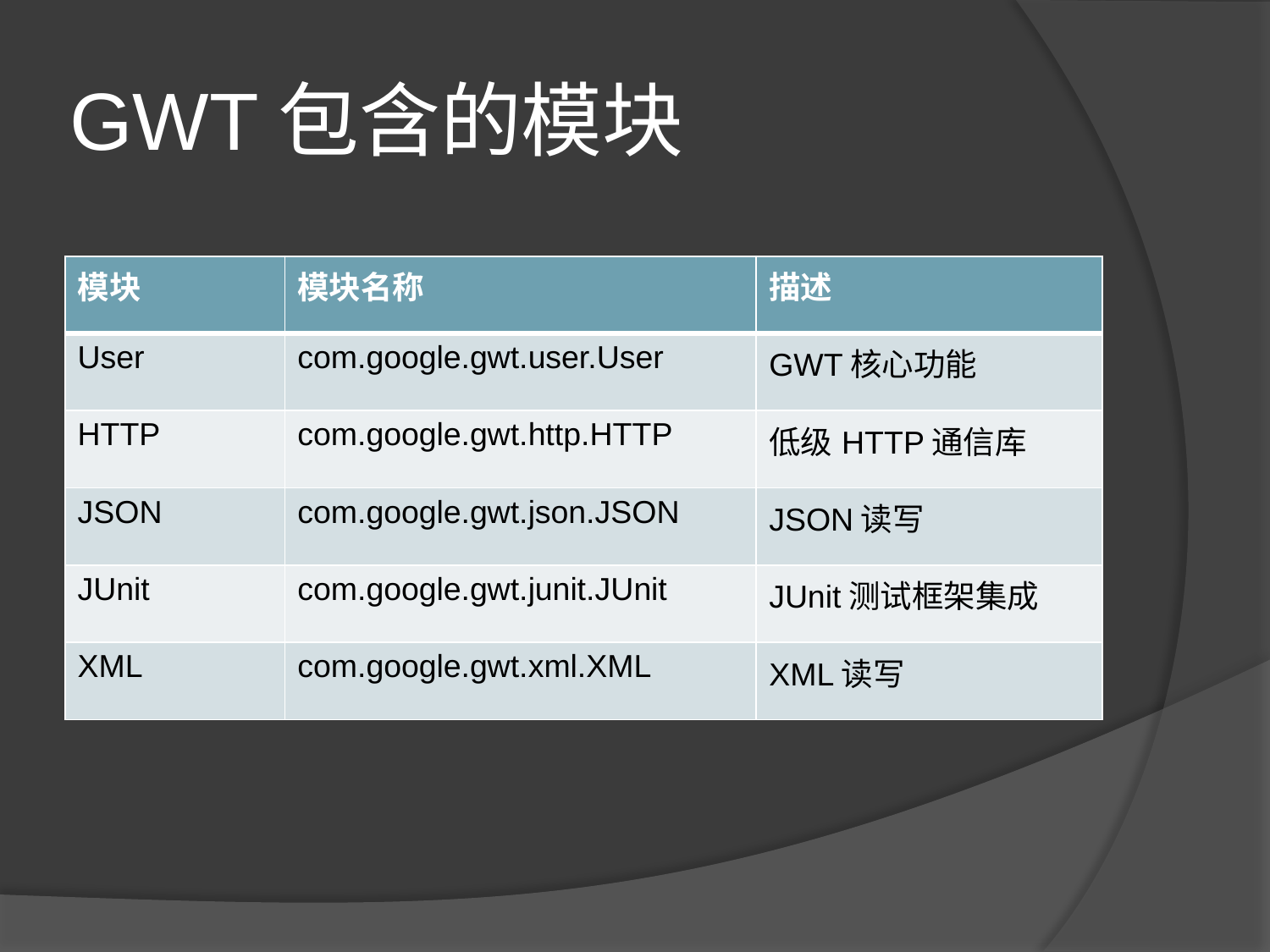

# GWT包含的模块
| 模块 | 模块名称 | 描述 |
| --- | --- | --- |
| User | com.google.gwt.user.User | GWT核心功能 |
| HTTP | com.google.gwt.http.HTTP | 低级HTTP通信库 |
| JSON | com.google.gwt.json.JSON | JSON读写 |
| JUnit | com.google.gwt.junit.JUnit | JUnit测试框架集成 |
| XML | com.google.gwt.xml.XML | XML读写 |